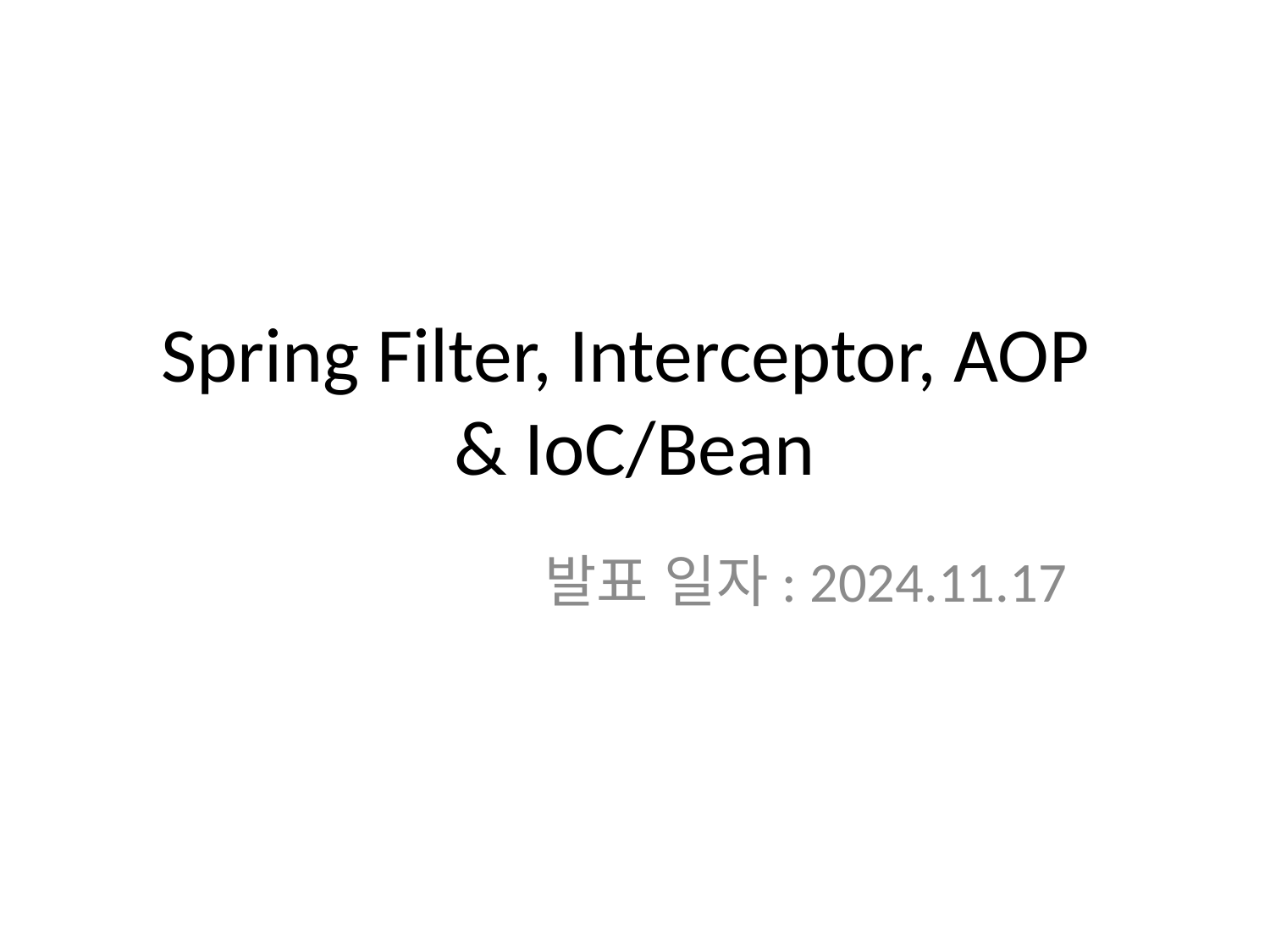

# Spring Filter, Interceptor, AOP & IoC/Bean
발표 일자: 2024.11.17